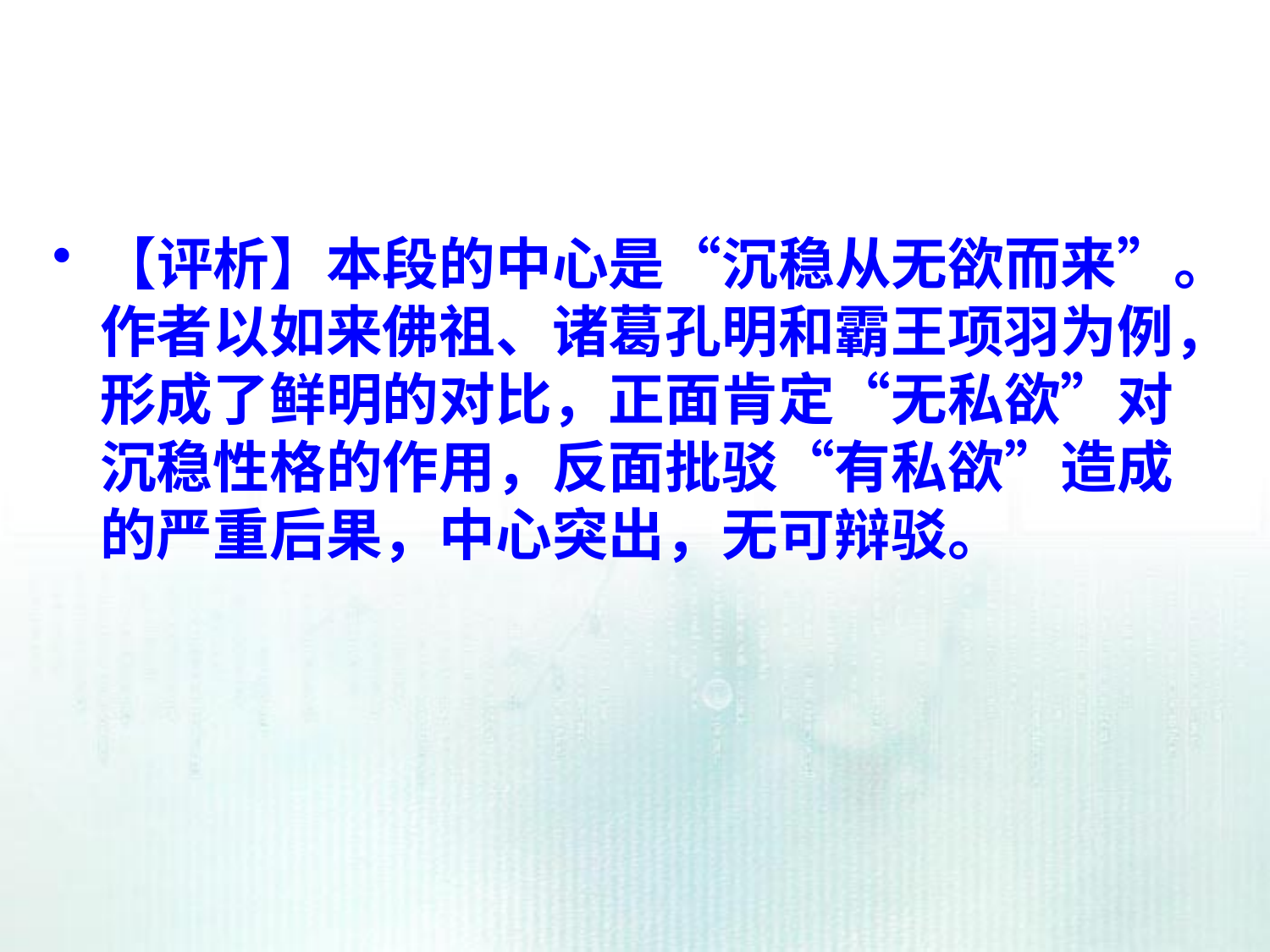

#
【评析】本段的中心是“沉稳从无欲而来”。作者以如来佛祖、诸葛孔明和霸王项羽为例，形成了鲜明的对比，正面肯定“无私欲”对沉稳性格的作用，反面批驳“有私欲”造成的严重后果，中心突出，无可辩驳。